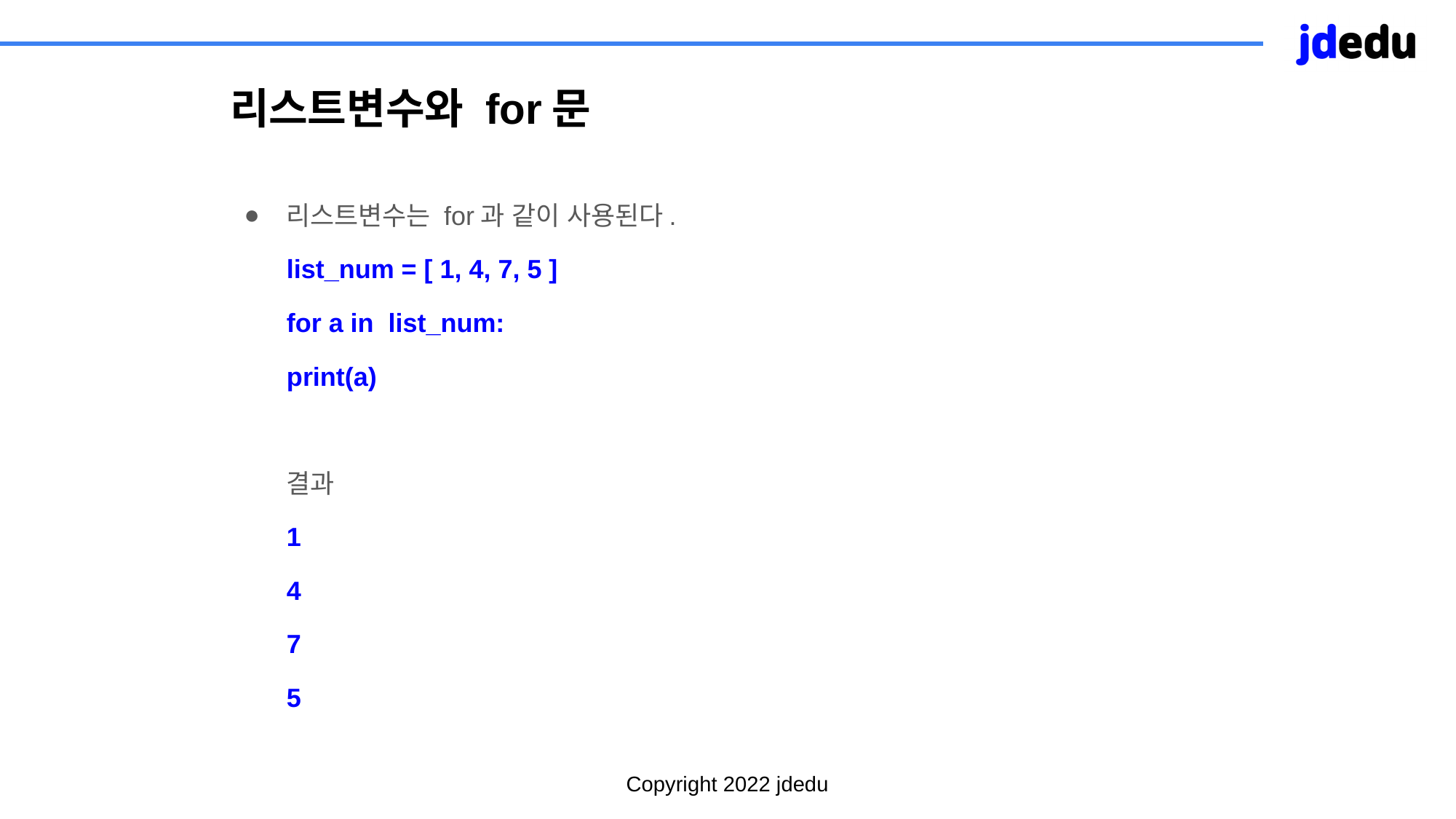

# 리스트변수와 for문
리스트변수는 for과 같이 사용된다.
list_num = [ 1, 4, 7, 5 ]
for a in  list_num:
	print(a)

결과
1
4
7
5